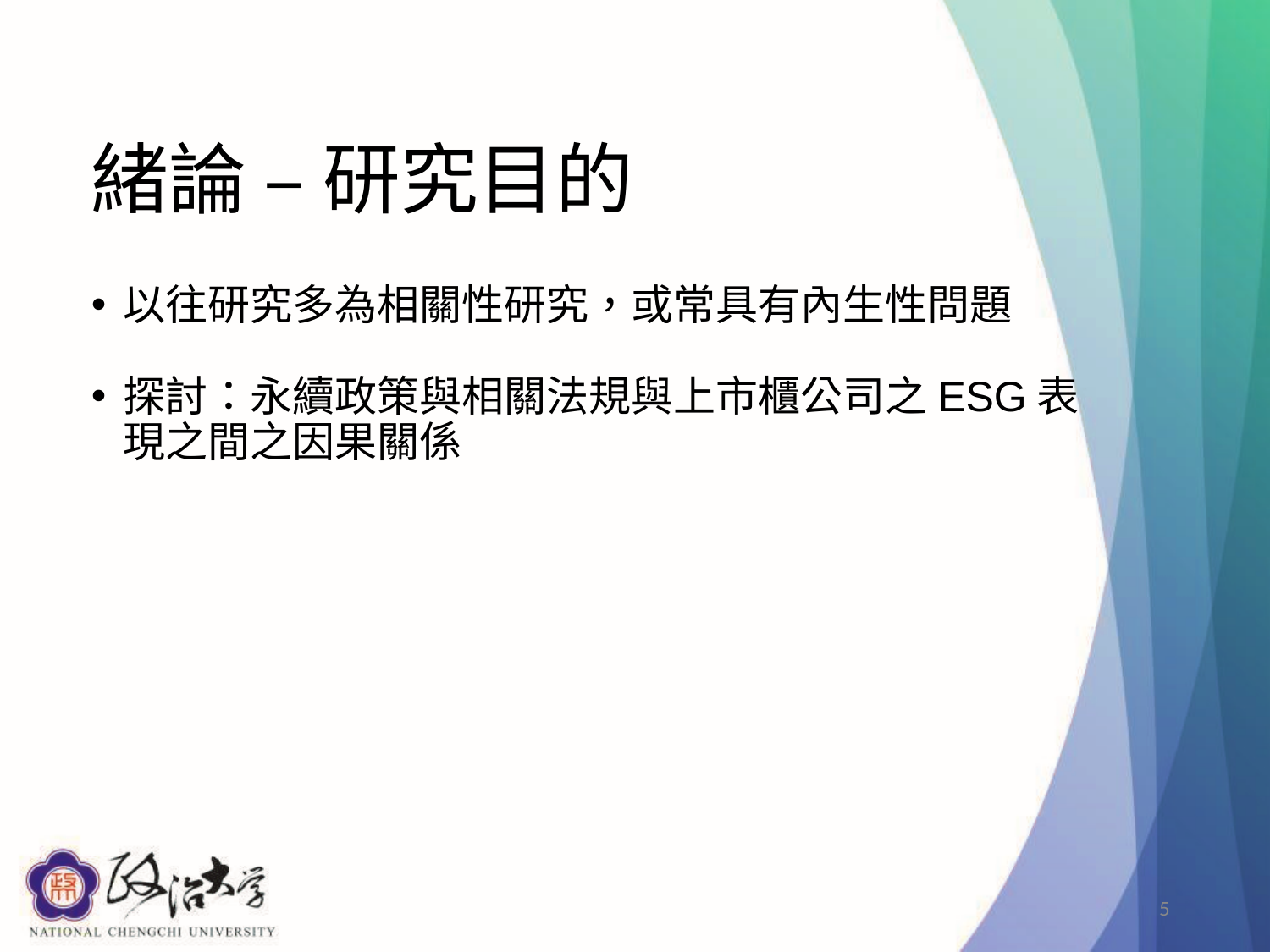

# 緒論 – 研究目的
以往研究多為相關性研究，或常具有內生性問題

探討：永續政策與相關法規與上市櫃公司之ESG表現之間之因果關係

5